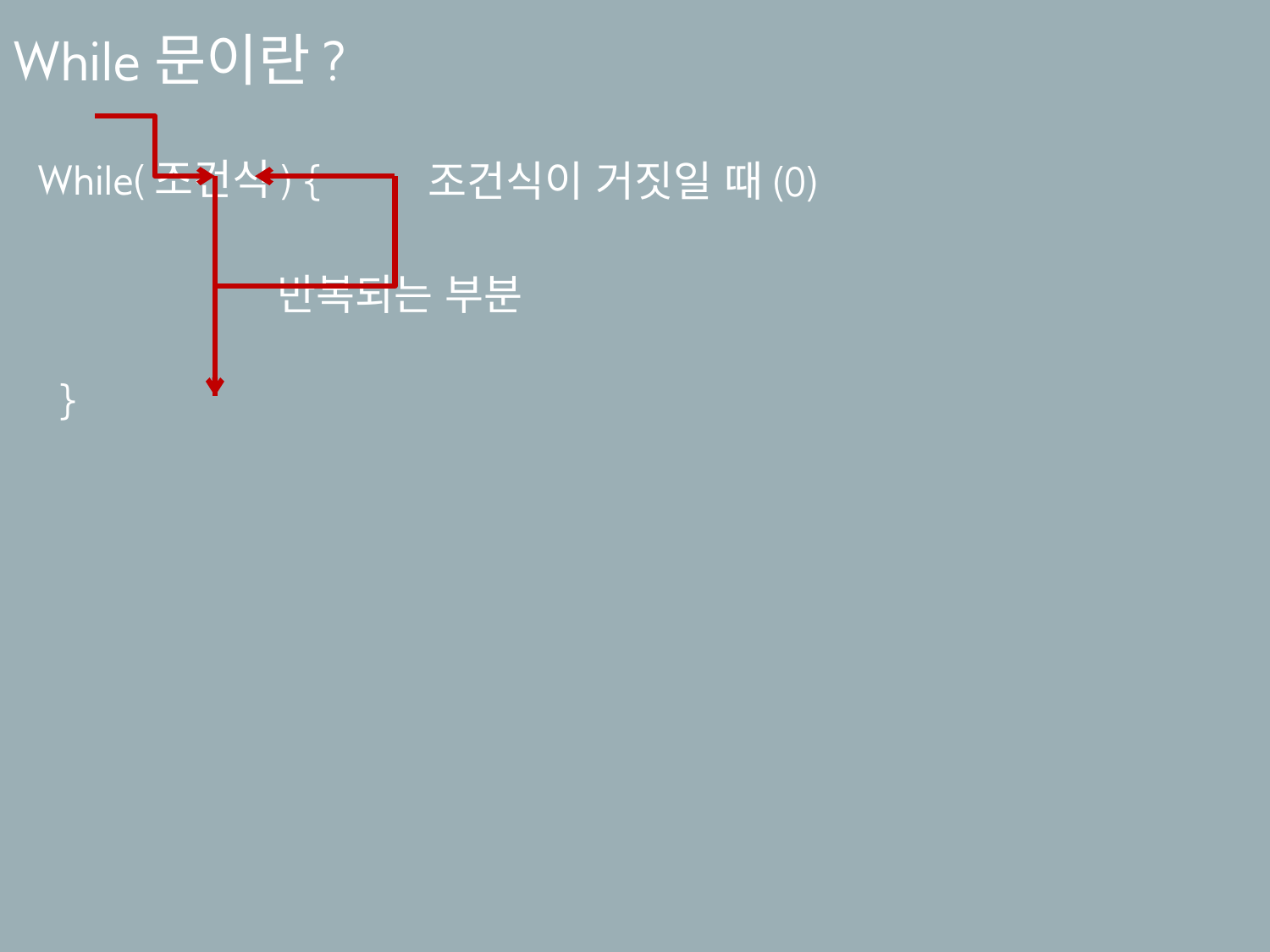

While문이란?
While(조건식) {
조건식이 거짓일 때(0)
반복되는 부분
}